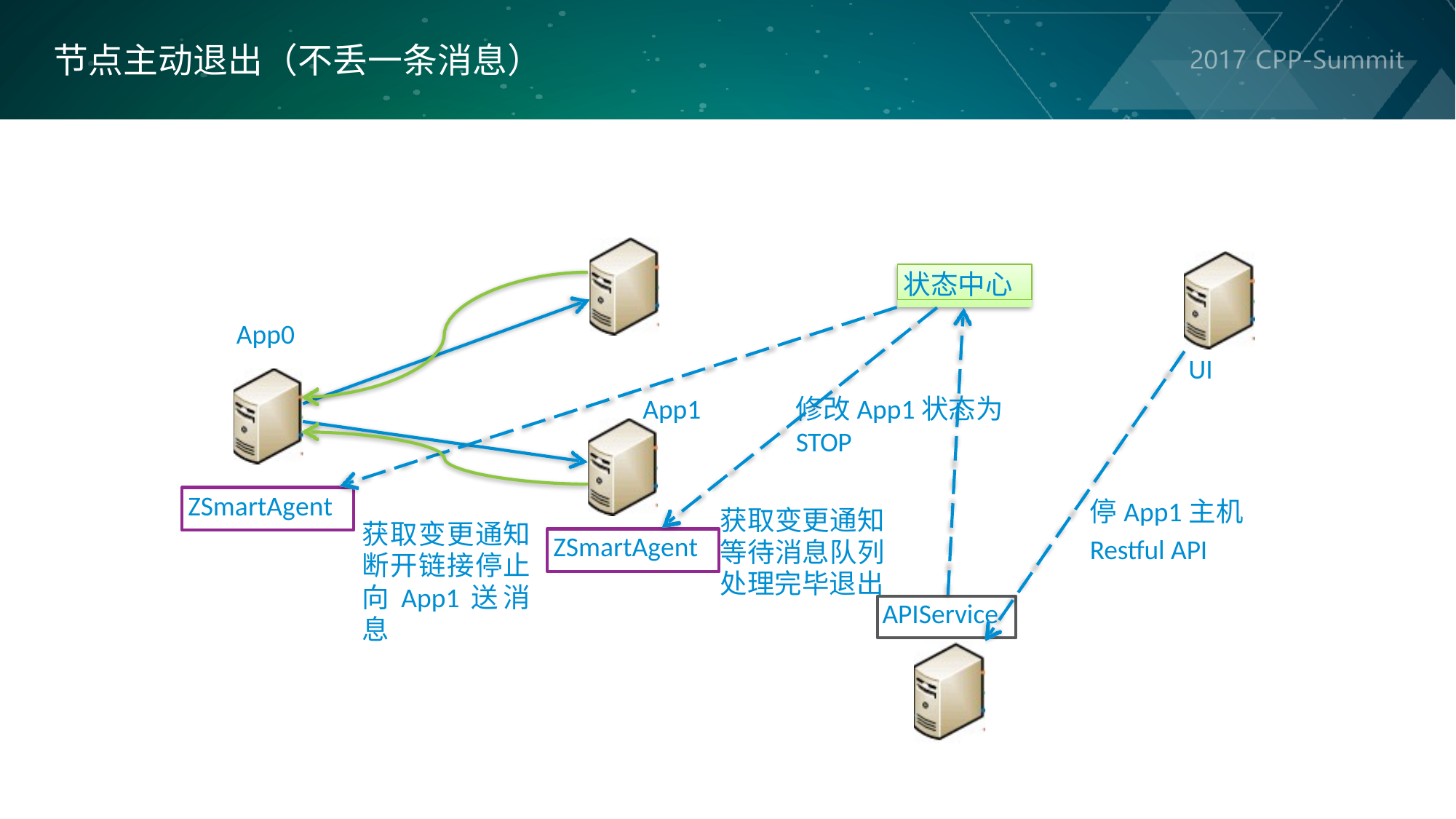

节点主动退出（不丢一条消息）

状态中心

App0

UI

App1
修改App1状态为STOP

ZSmartAgent

停App1主机
Restful API
获取变更通知 等待消息队列 处理完毕退出

获取变更通知 断开链接停止 向App1送消息
ZSmartAgent

APIService